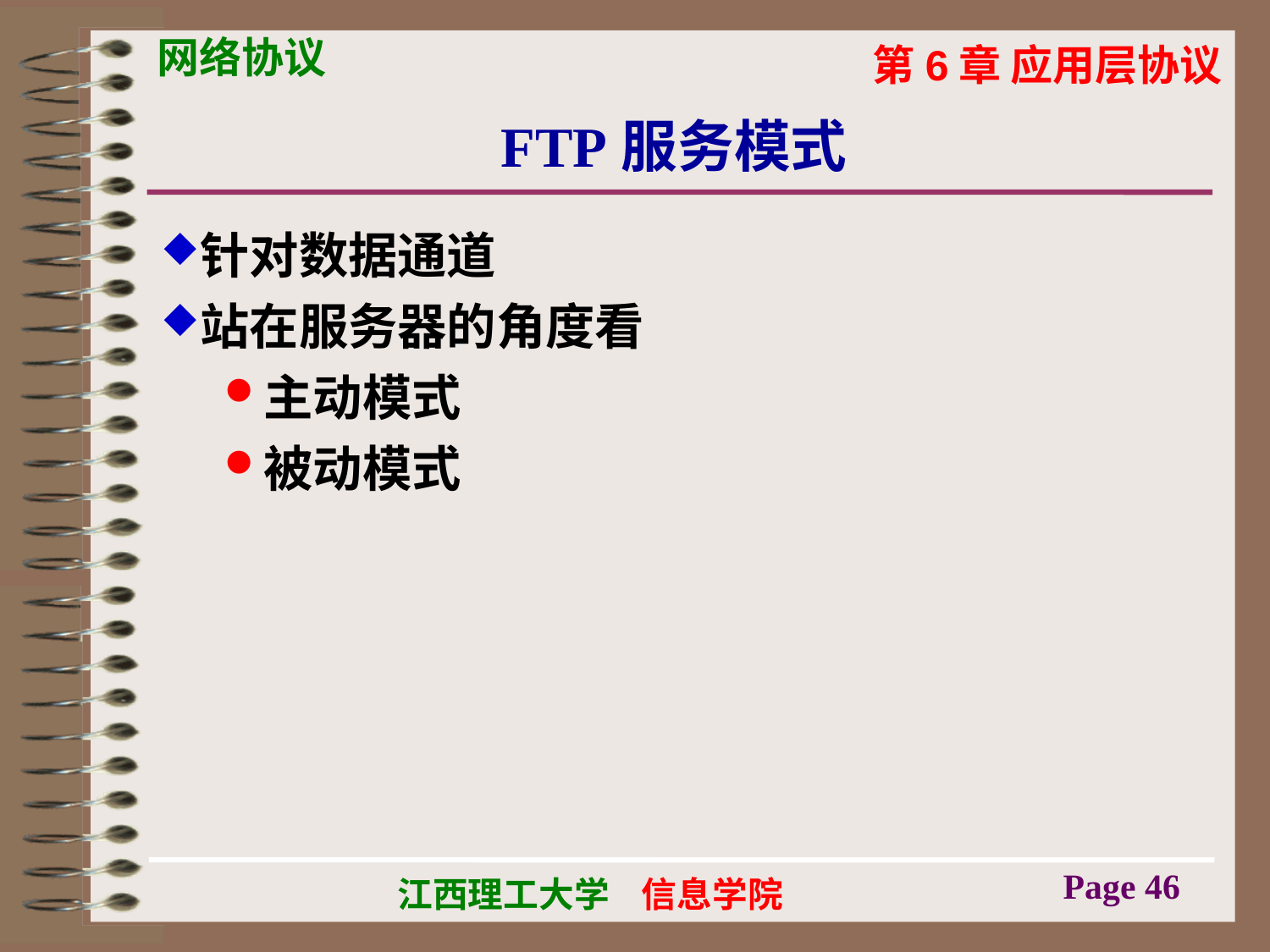

# FTP服务模式
针对数据通道
站在服务器的角度看
主动模式
被动模式
Page 46